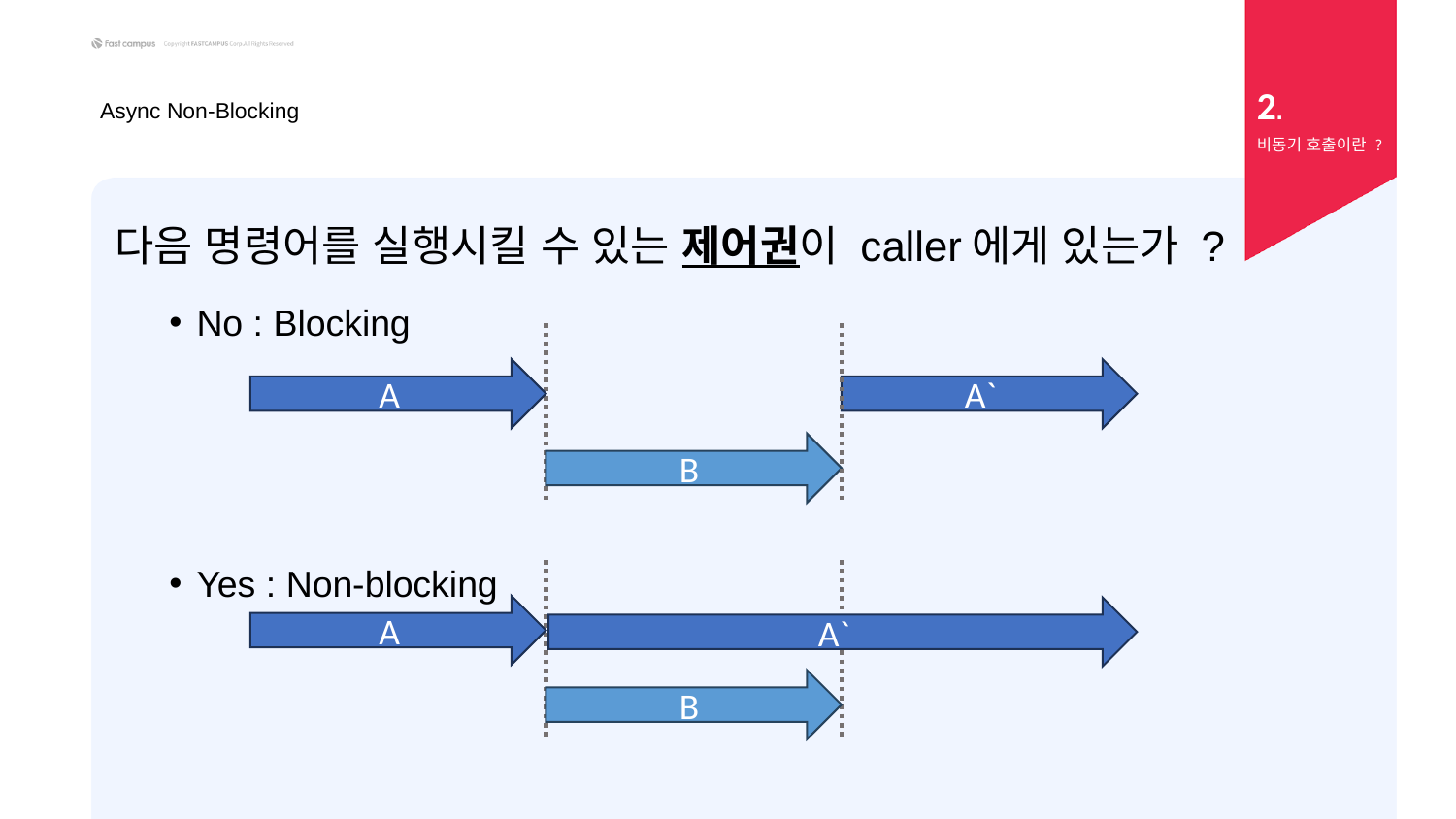

2.
# Async Non-Blocking
비동기 호출이란 ?
다음 명령어를 실행시킬 수 있는 제어권이 caller에게 있는가 ?
No : Blocking

Yes : Non-blocking
A`
A
 B
A
A`
 B